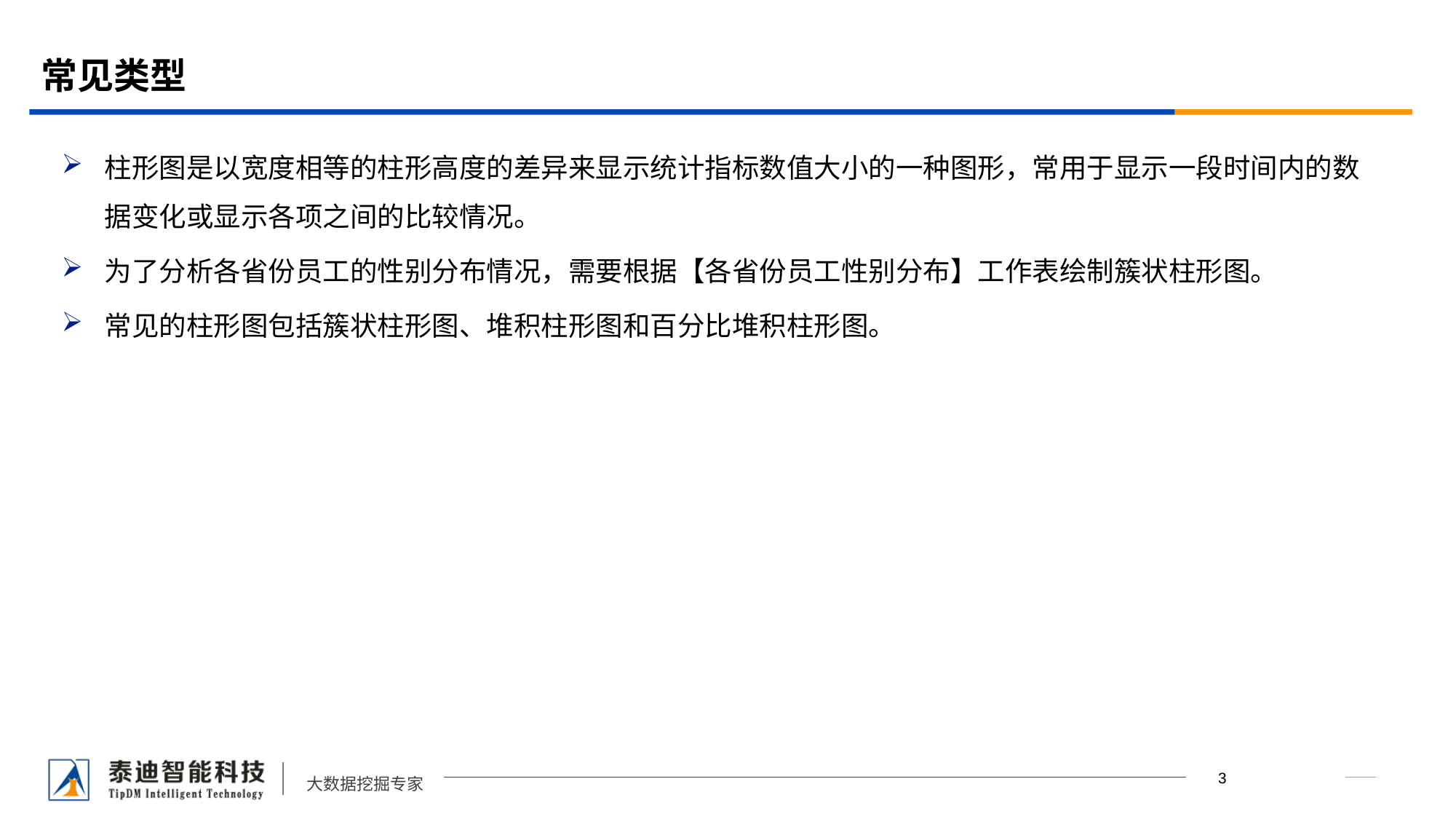

# 常见类型
柱形图是以宽度相等的柱形高度的差异来显示统计指标数值大小的一种图形，常用于显示一段时间内的数据变化或显示各项之间的比较情况。
为了分析各省份员工的性别分布情况，需要根据【各省份员工性别分布】工作表绘制簇状柱形图。
常见的柱形图包括簇状柱形图、堆积柱形图和百分比堆积柱形图。